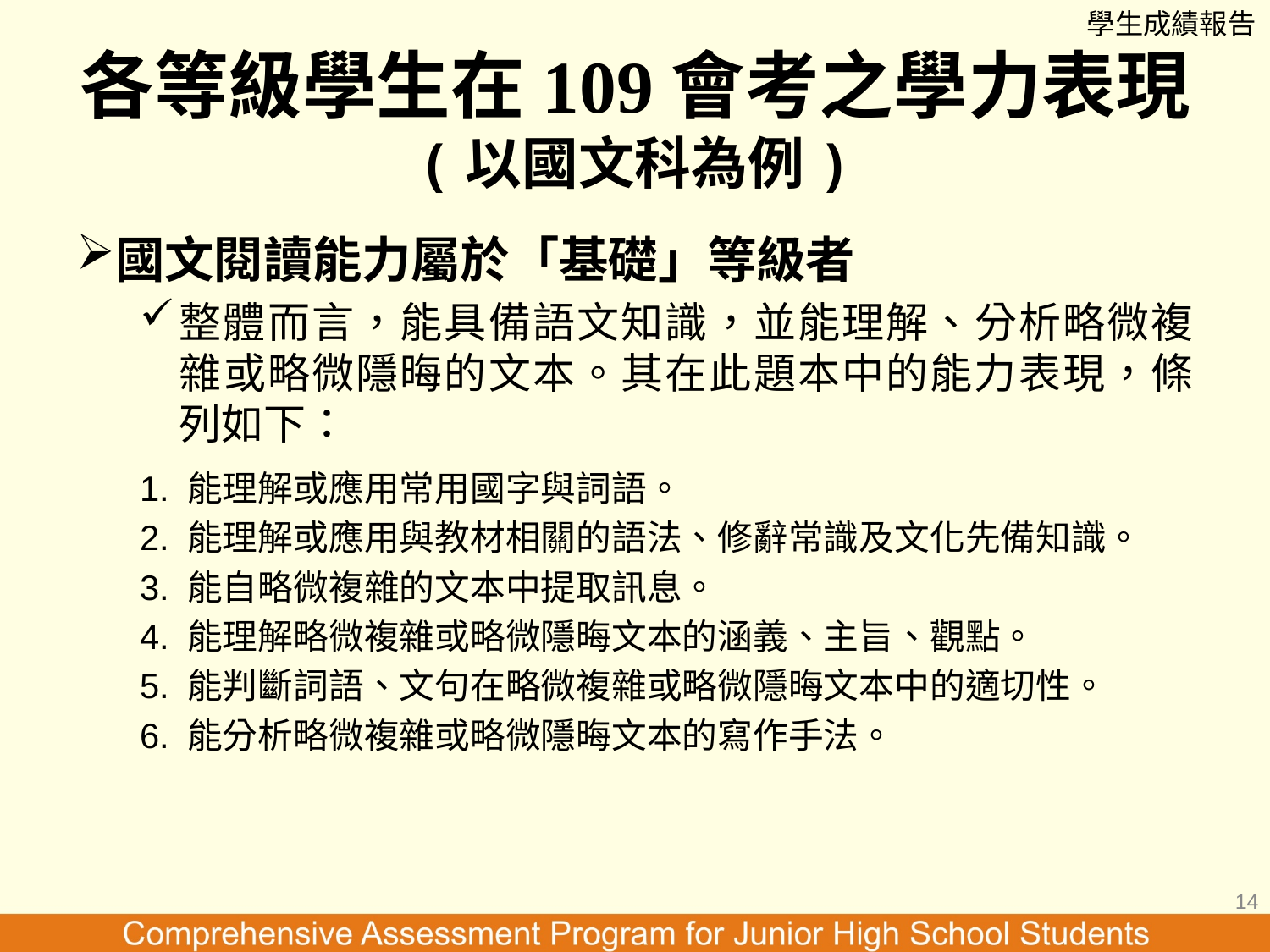

學生成績報告
# 各等級學生在109會考之學力表現 (以國文科為例)
國文閱讀能力屬於「基礎」等級者
整體而言，能具備語文知識，並能理解、分析略微複雜或略微隱晦的文本。其在此題本中的能力表現，條列如下：
能理解或應用常用國字與詞語。
能理解或應用與教材相關的語法、修辭常識及文化先備知識。
能自略微複雜的文本中提取訊息。
能理解略微複雜或略微隱晦文本的涵義、主旨、觀點。
能判斷詞語、文句在略微複雜或略微隱晦文本中的適切性。
能分析略微複雜或略微隱晦文本的寫作手法。

14